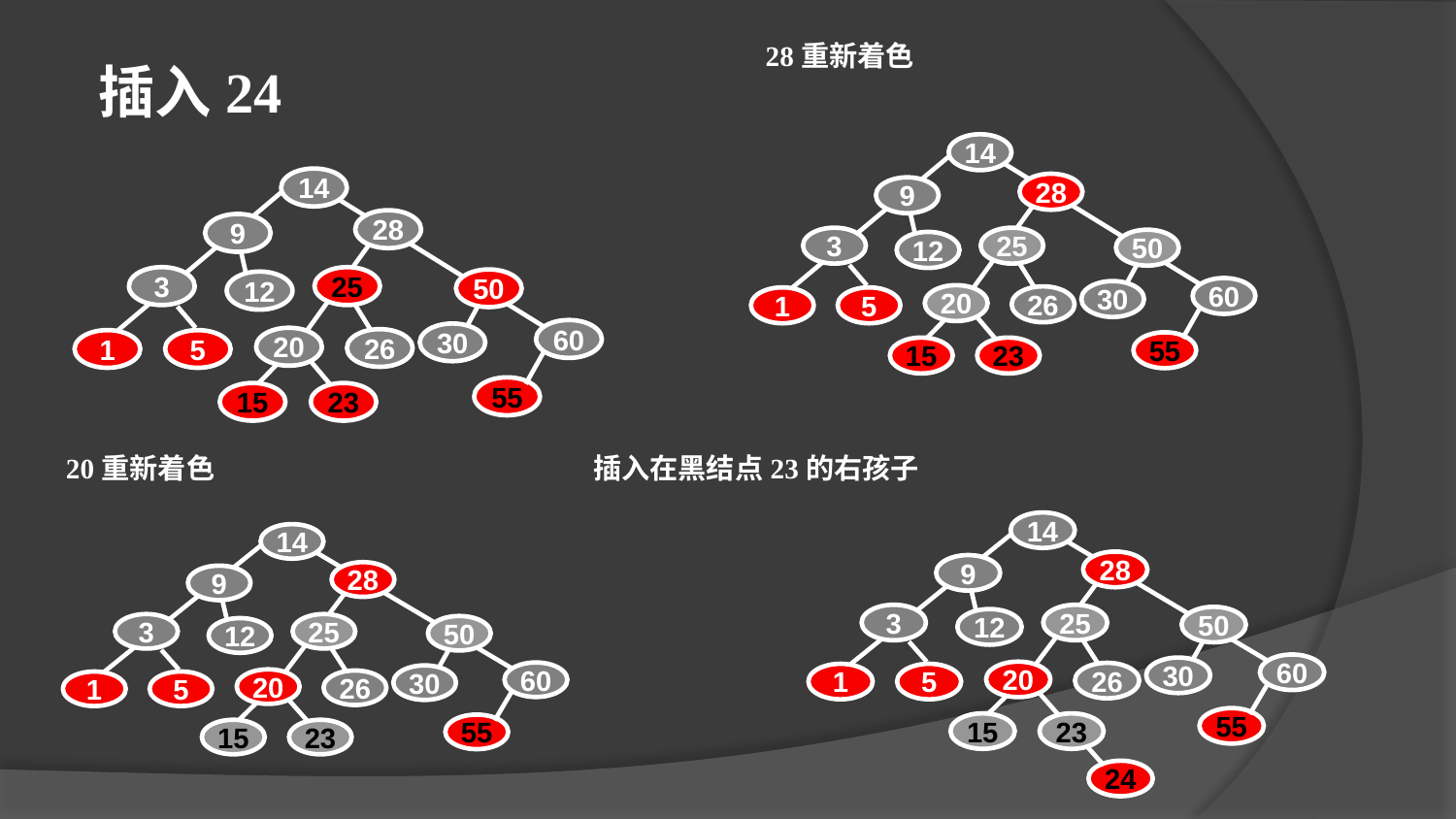

28重新着色
插入24
14

28
9

3
25
50
12

60
30
20
26
1
5

55
15
23
14

28
9

3
25
50
12

60
30
20
26
1
5

55
15
23
20重新着色
插入在黑结点23的右孩子
14

28
9

3
25
50
12

60
30
20
26
1
5

55
15
23

24
14

28
9

3
25
50
12

60
30
20
26
1
5

55
15
23